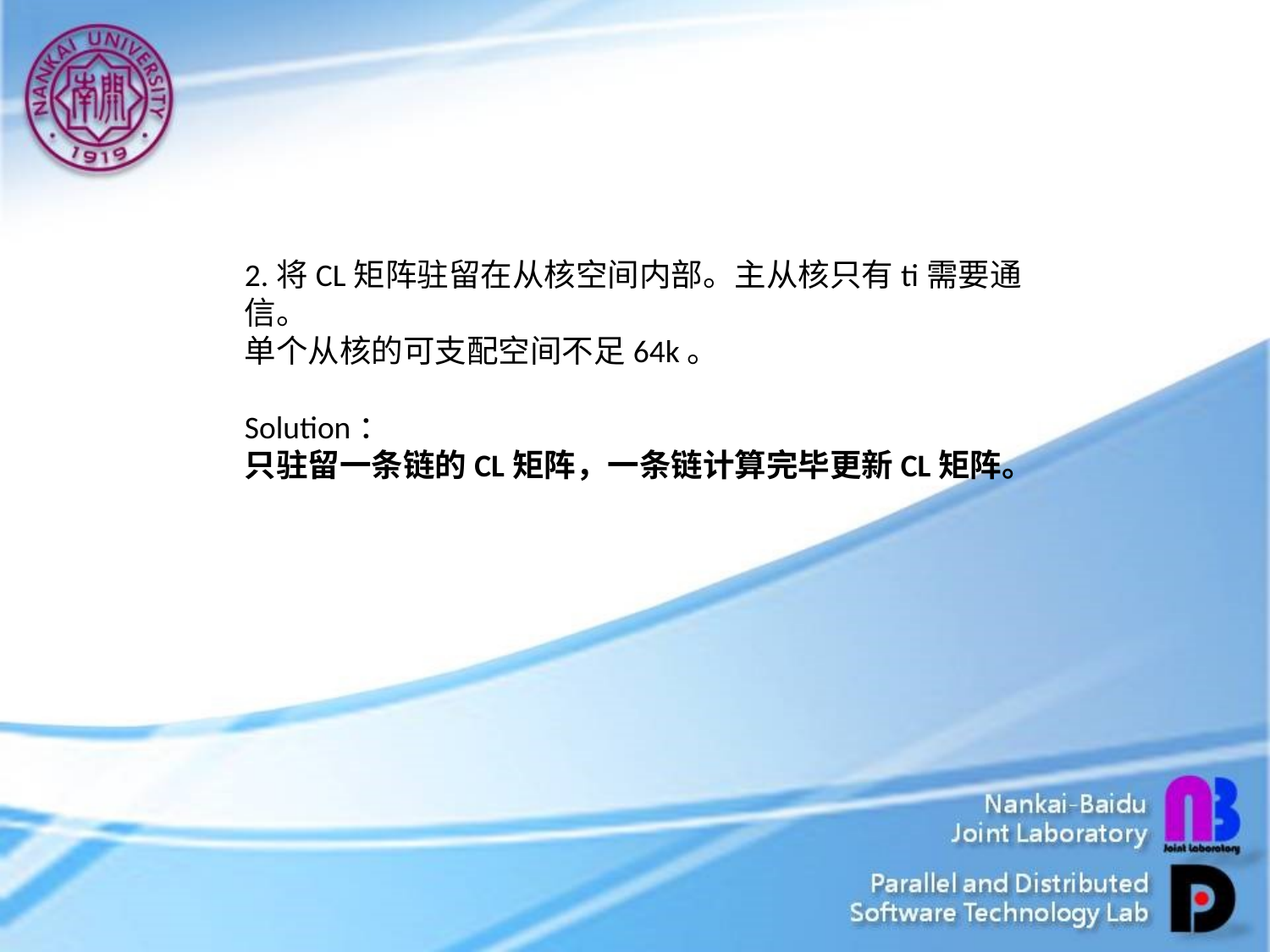

2.将CL矩阵驻留在从核空间内部。主从核只有ti需要通信。
单个从核的可支配空间不足64k。

Solution：
只驻留一条链的CL矩阵，一条链计算完毕更新CL矩阵。